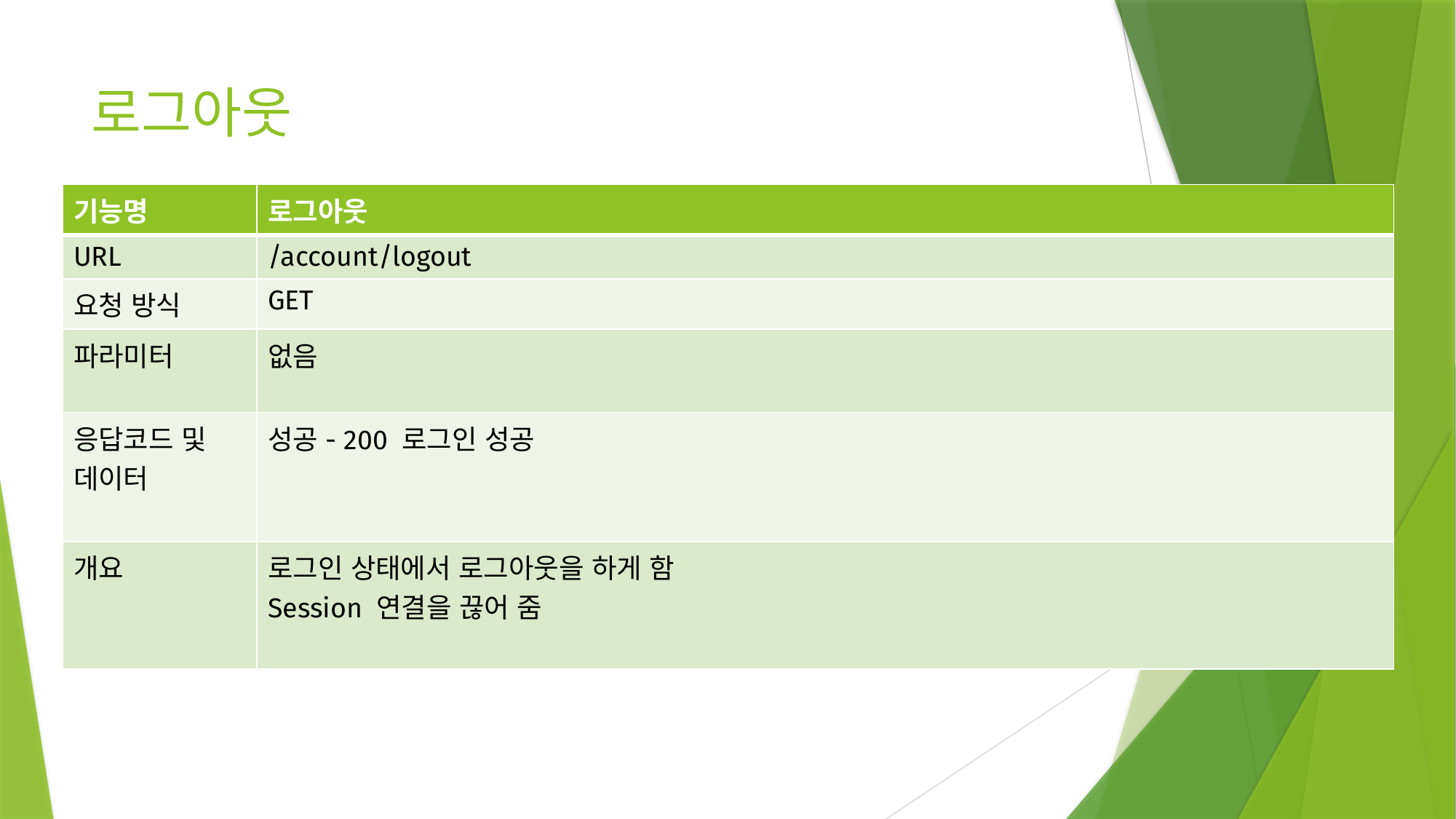

로그아웃
| 기능명 | 로그아웃 |
| --- | --- |
| URL | /account/logout |
| 요청 방식 | GET |
| 파라미터 | 없음 |
| 응답코드 및 데이터 | 성공- 200 로그인 성공 |
| 개요 | 로그인 상태에서 로그아웃을 하게 함 Session 연결을 끊어 줌 |